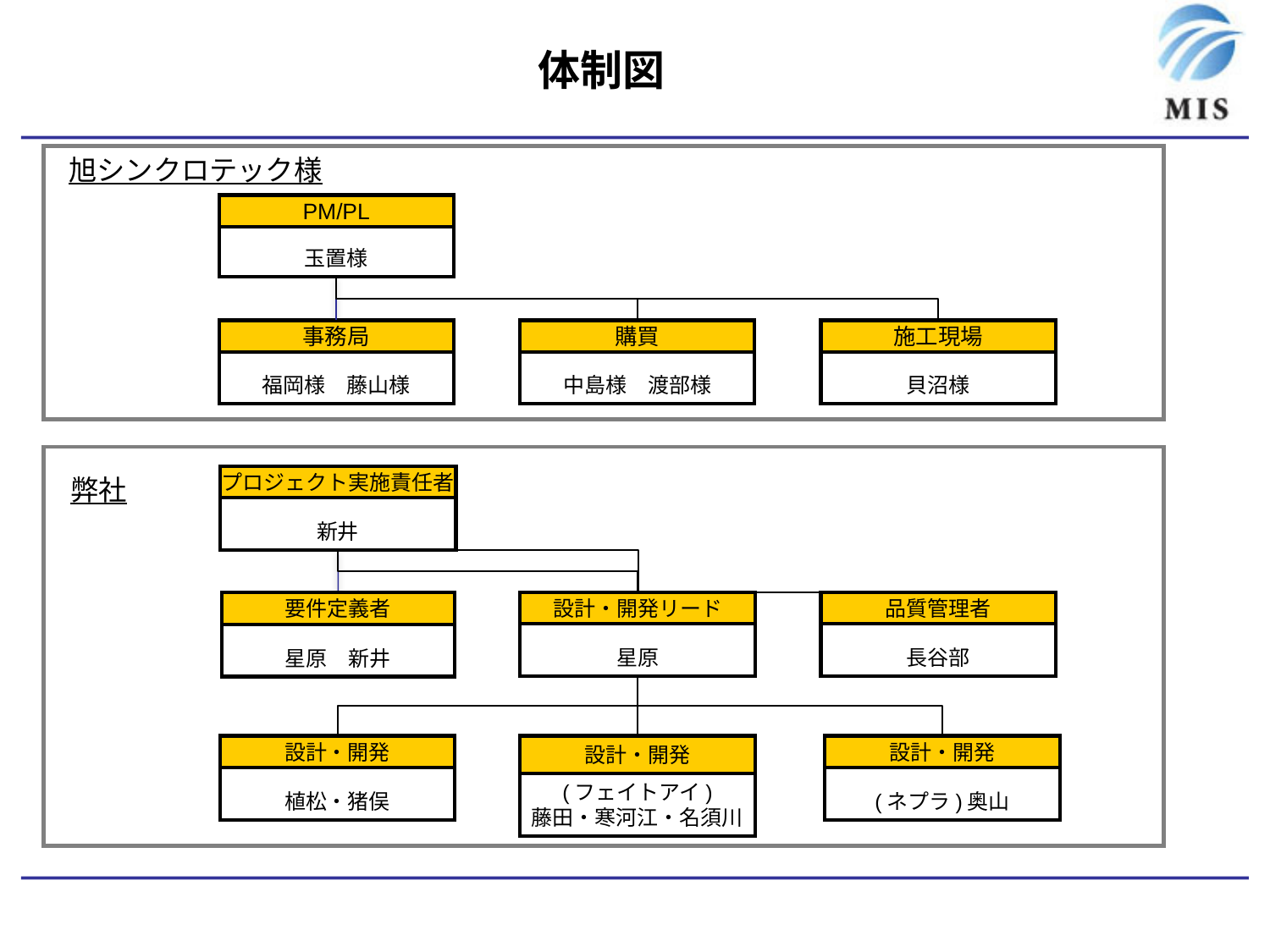

# 体制図

旭シンクロテック様
PM/PL
玉置様
事務局
購買
施工現場
福岡様　藤山様
中島様　渡部様
貝沼様

弊社
プロジェクト実施責任者
新井
設計・開発リード
星原
品質管理者
長谷部
要件定義者
星原　新井
設計・開発
植松・猪俣
設計・開発
(フェイトアイ)
藤田・寒河江・名須川
設計・開発
(ネプラ)奥山